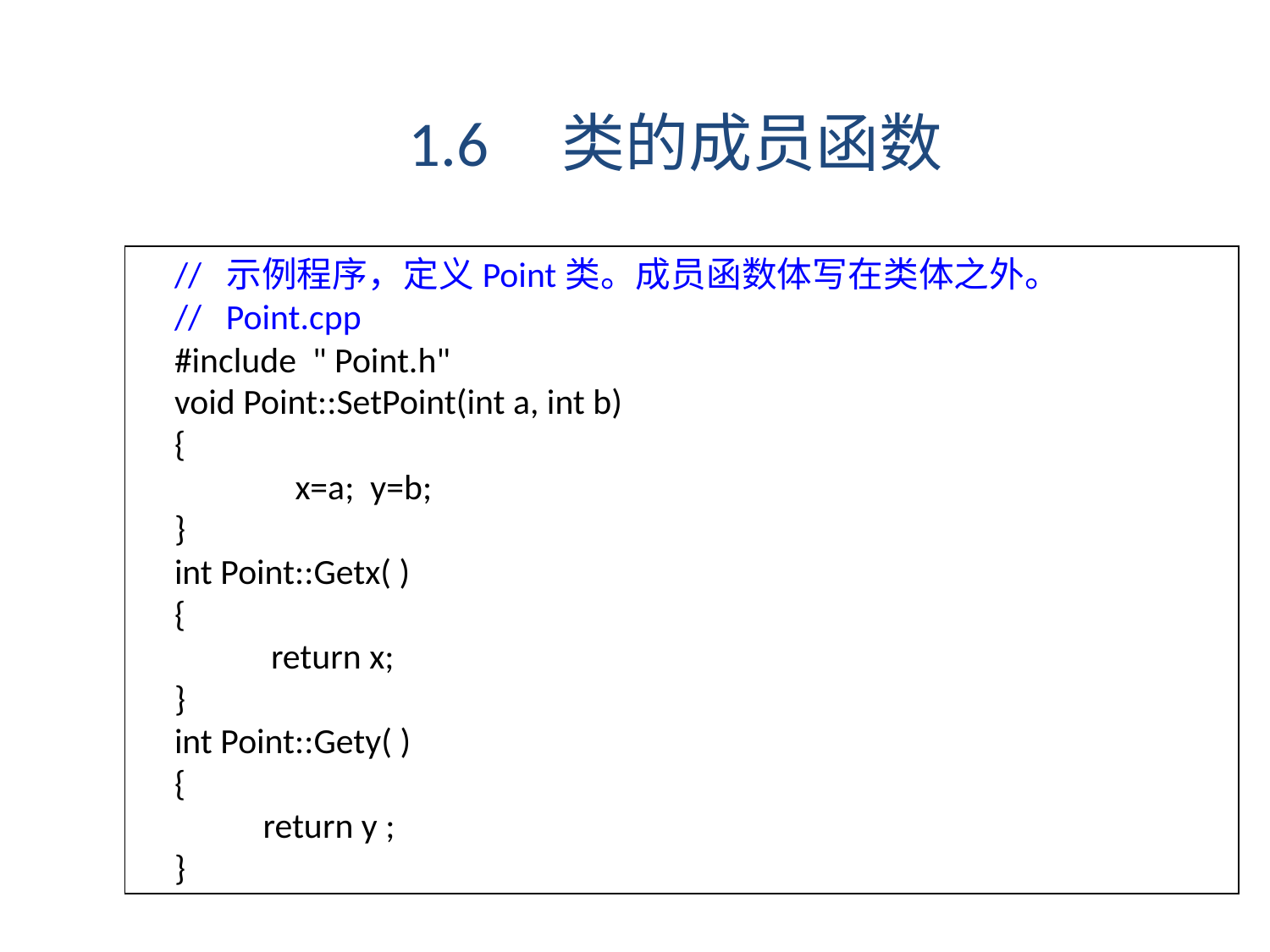

1.6    类的成员函数
//  示例程序，定义Point类。成员函数体写在类体之外。
//   Point.cpp
#include  " Point.h"
void Point::SetPoint(int a, int b)
{
               x=a;  y=b;
}
int Point::Getx( )
{
            return x;
}
int Point::Gety( )
{
           return y ;
}